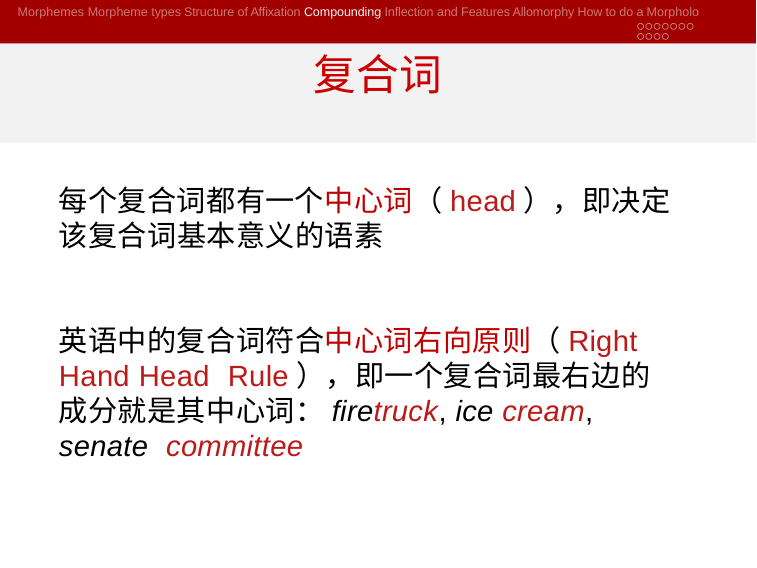

Morphemes Morpheme types Structure of Affixation Compounding Inflection and Features Allomorphy How to do a Morpholo
# 复合词
每个复合词都有一个中心词（head），即决定该复合词基本意义的语素

英语中的复合词符合中心词右向原则（Right Hand Head  Rule），即一个复合词最右边的成分就是其中心词：firetruck, ice cream, senate  committee